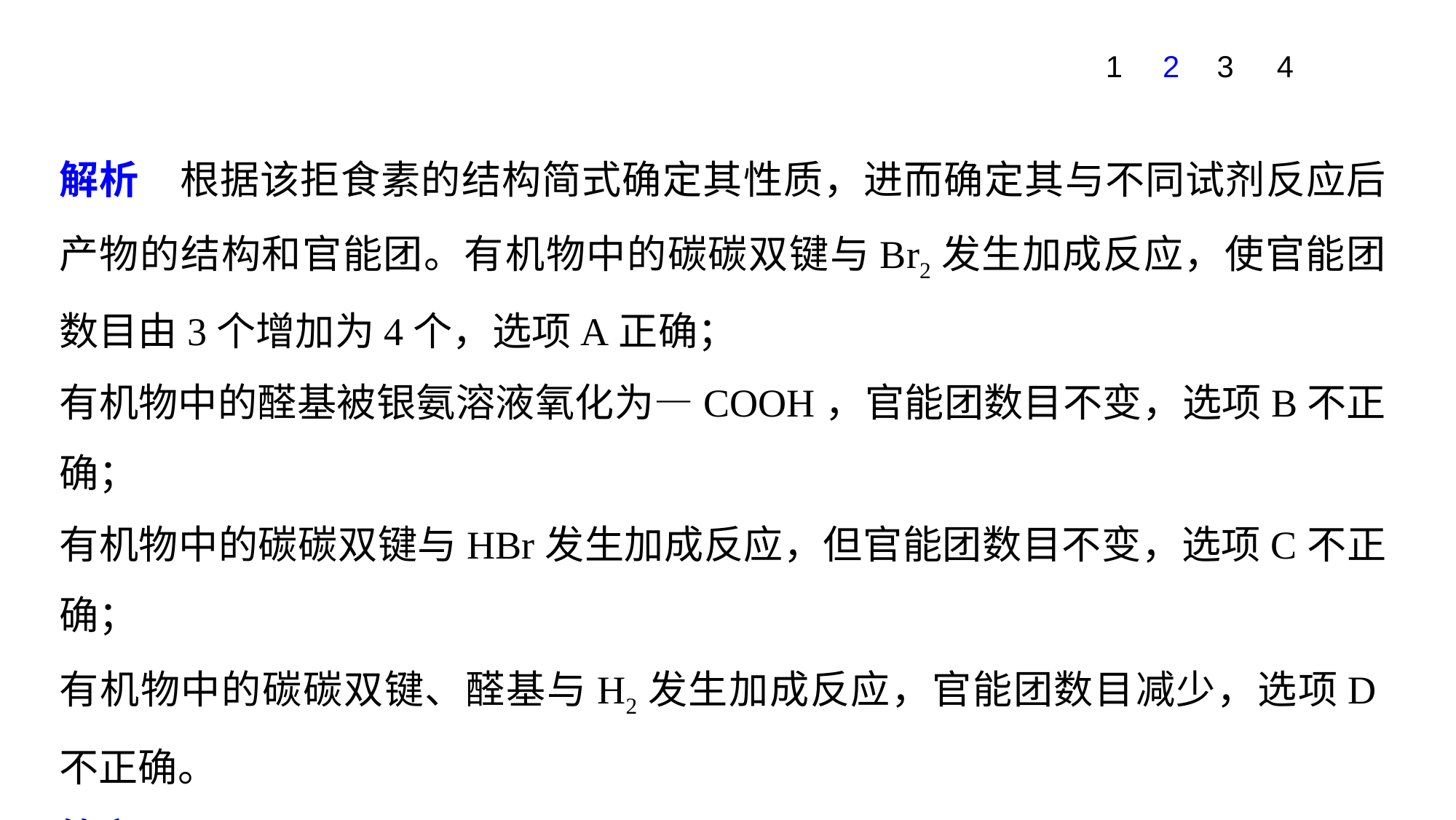

1
2
3
4
解析　根据该拒食素的结构简式确定其性质，进而确定其与不同试剂反应后产物的结构和官能团。有机物中的碳碳双键与Br2发生加成反应，使官能团数目由3个增加为4个，选项A正确；
有机物中的醛基被银氨溶液氧化为—COOH，官能团数目不变，选项B不正确；
有机物中的碳碳双键与HBr发生加成反应，但官能团数目不变，选项C不正确；
有机物中的碳碳双键、醛基与H2发生加成反应，官能团数目减少，选项D不正确。
答案　A